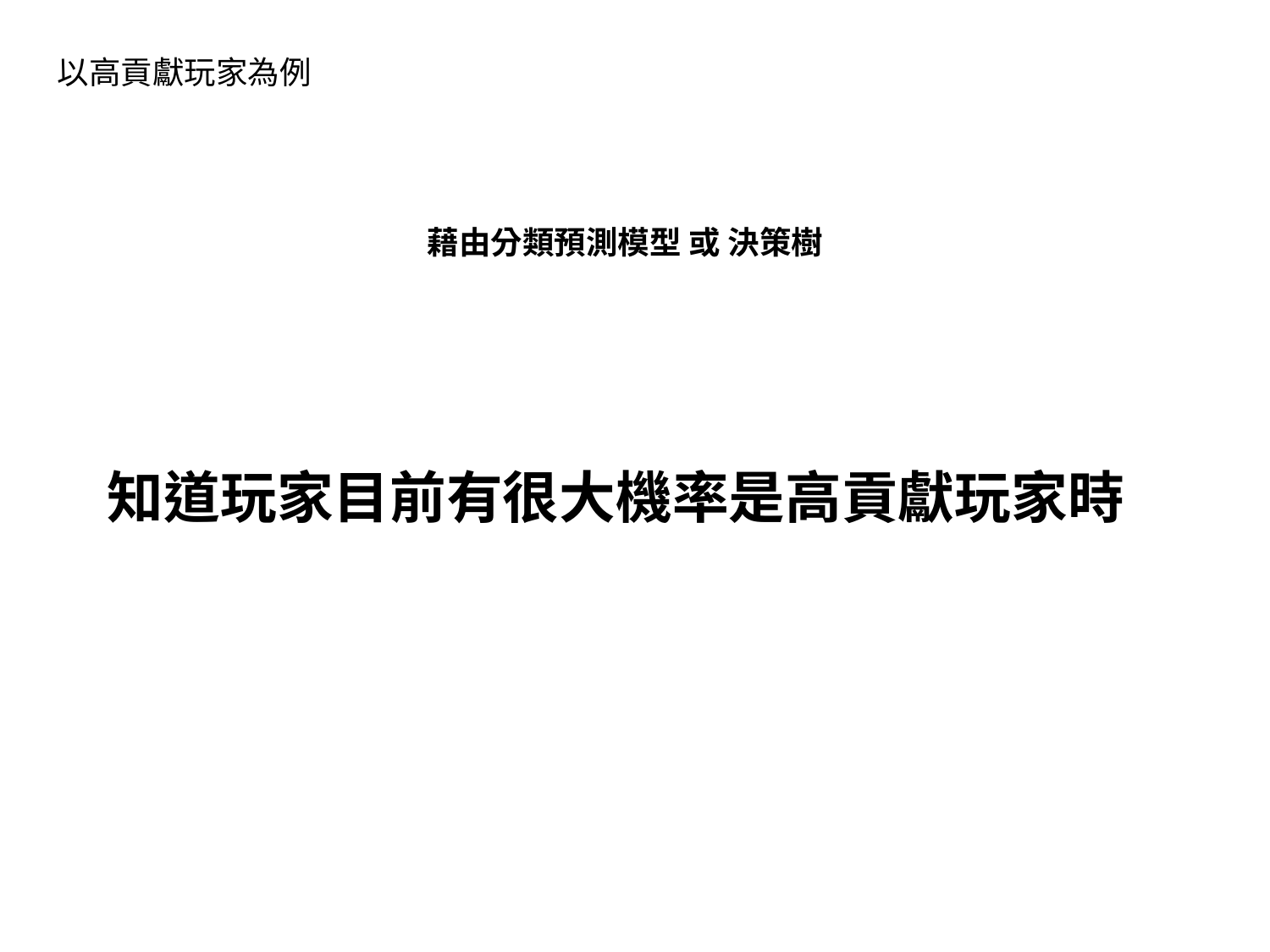

以高貢獻玩家為例
藉由分類預測模型 或 決策樹
知道玩家目前有很大機率是高貢獻玩家時